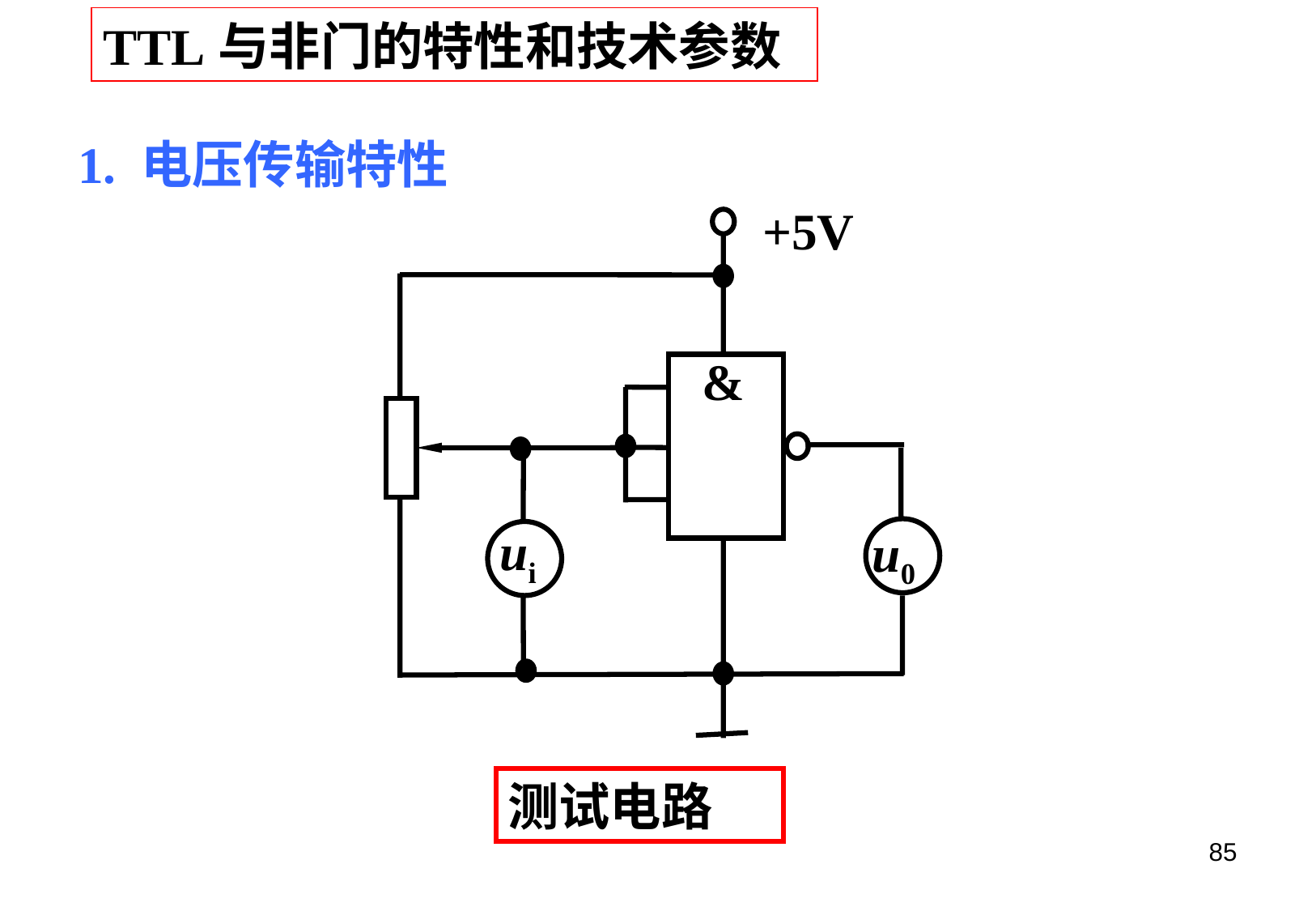

TTL与非门的特性和技术参数
1. 电压传输特性
+5V

&

ui

u0

测试电路
85